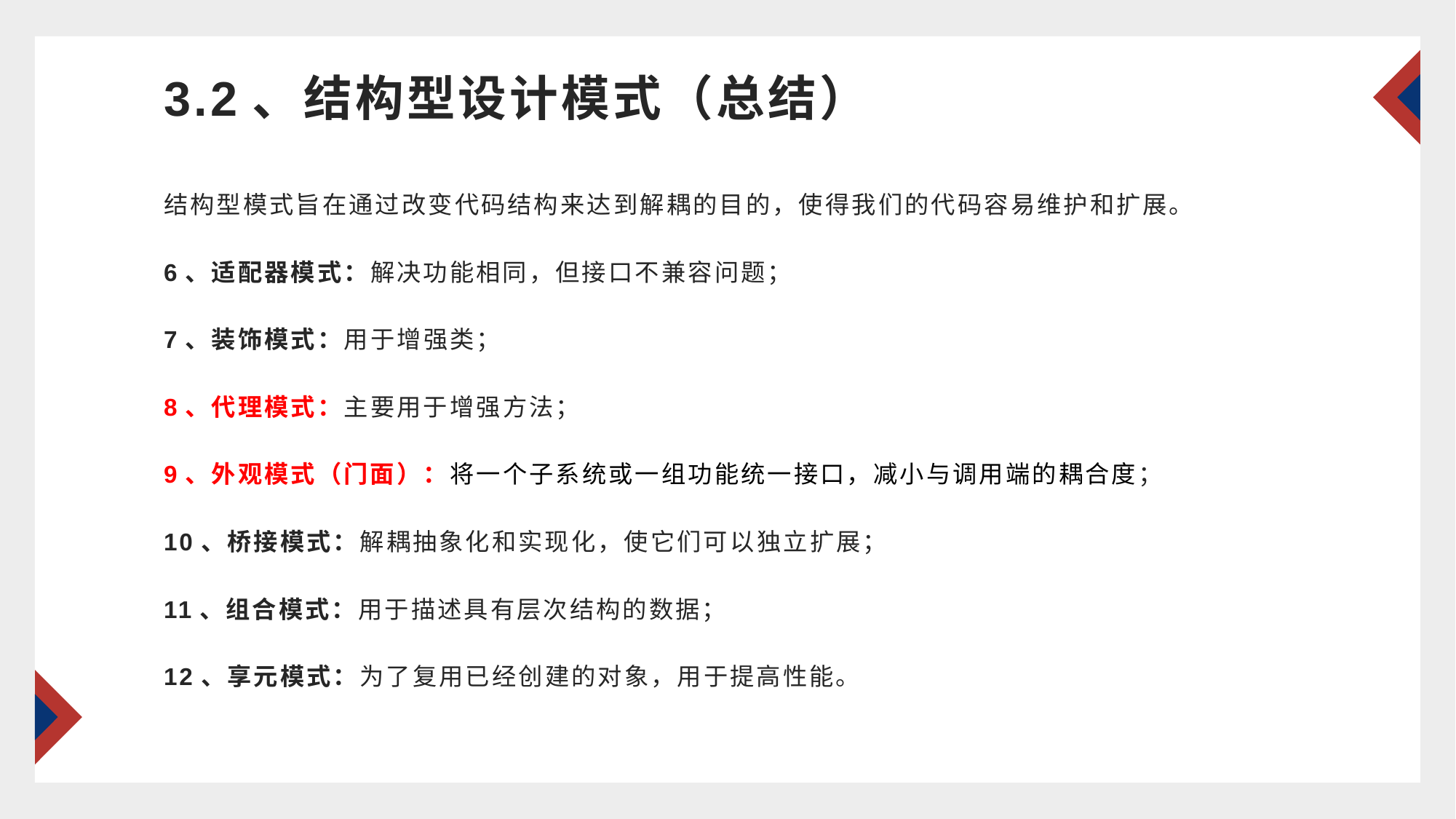

# 3.2、结构型设计模式（总结）
结构型模式旨在通过改变代码结构来达到解耦的目的，使得我们的代码容易维护和扩展。
6、适配器模式：解决功能相同，但接口不兼容问题；
7、装饰模式：用于增强类；
8、代理模式：主要用于增强方法；
9、外观模式（门面）：将一个子系统或一组功能统一接口，减小与调用端的耦合度；
10、桥接模式：解耦抽象化和实现化，使它们可以独立扩展；
11、组合模式：用于描述具有层次结构的数据；
12、享元模式：为了复用已经创建的对象，用于提高性能。